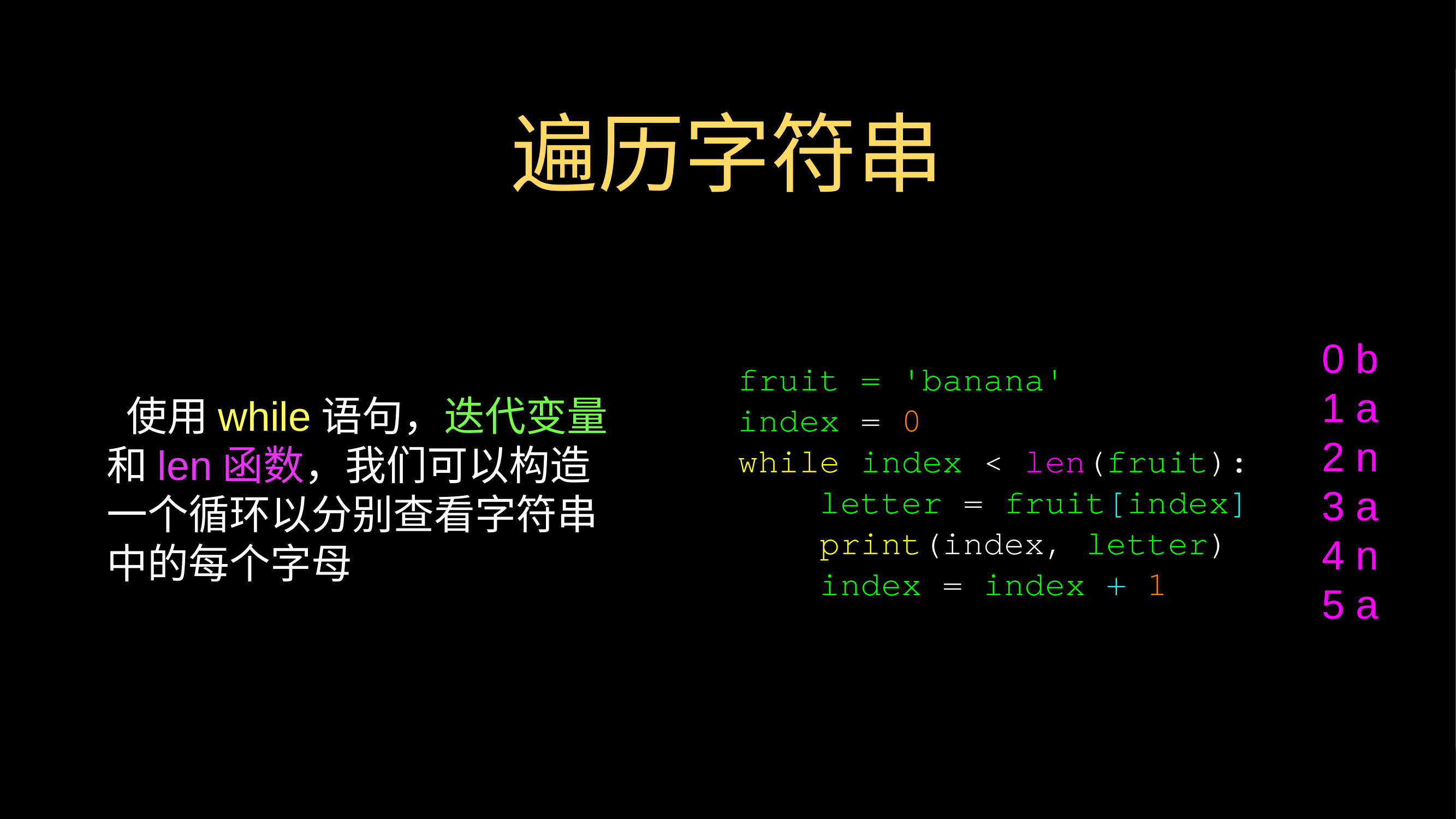

# 遍历字符串
使用while语句，迭代变量和len函数，我们可以构造一个循环以分别查看字符串中的每个字母
0 b
1 a
2 n
3 a
4 n
5 a
fruit = 'banana'
index = 0
while index < len(fruit):
    letter = fruit[index]
    print(index, letter)
    index = index + 1